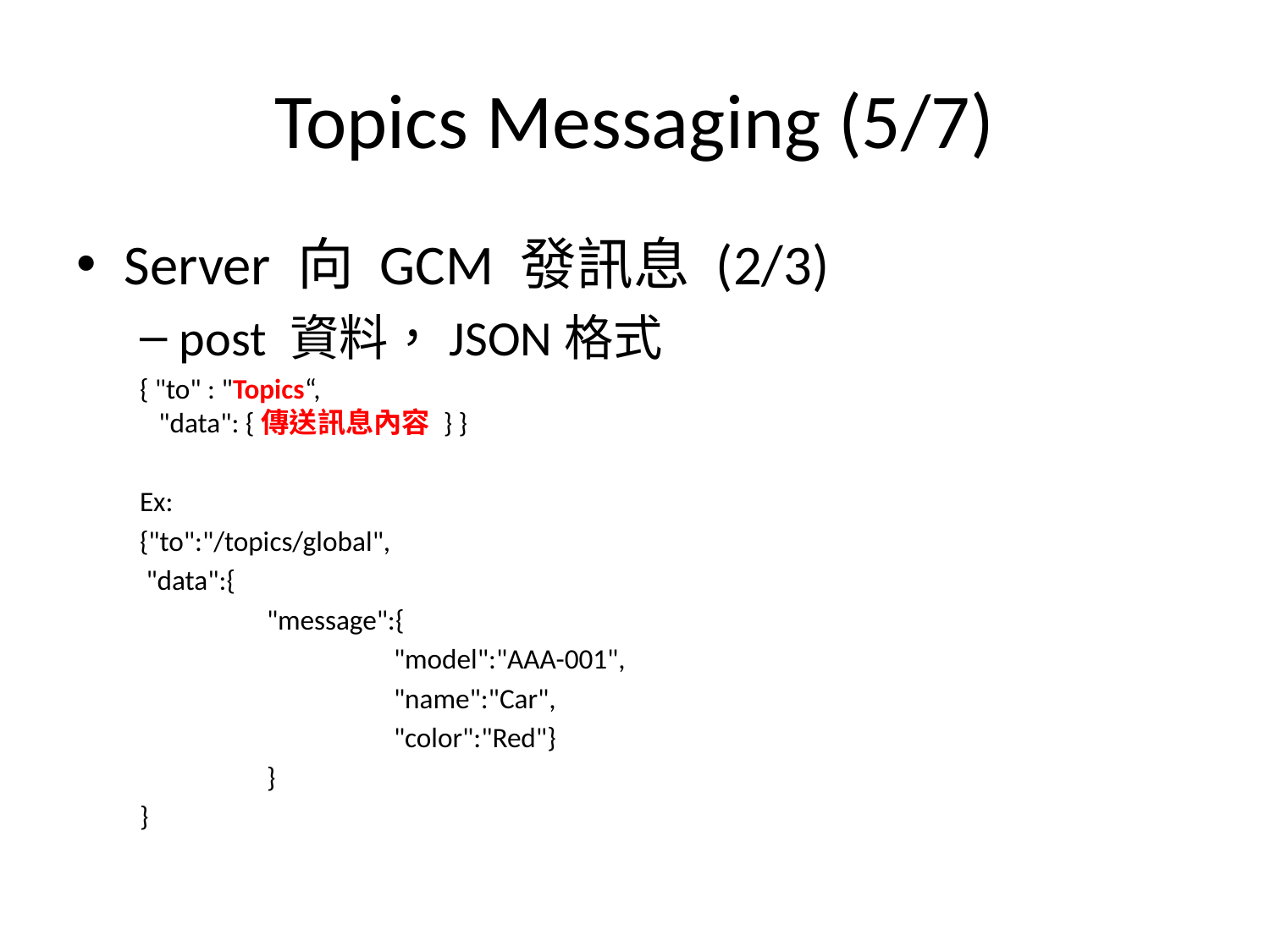

# Topics Messaging (5/7)
Server 向 GCM 發訊息 (2/3)
post 資料，JSON格式
{ "to" : "Topics“,
   "data": {傳送訊息內容 } }

Ex:
{"to":"/topics/global",
 "data":{
	"message":{
		"model":"AAA-001",
		"name":"Car",
		"color":"Red"}
	}
}